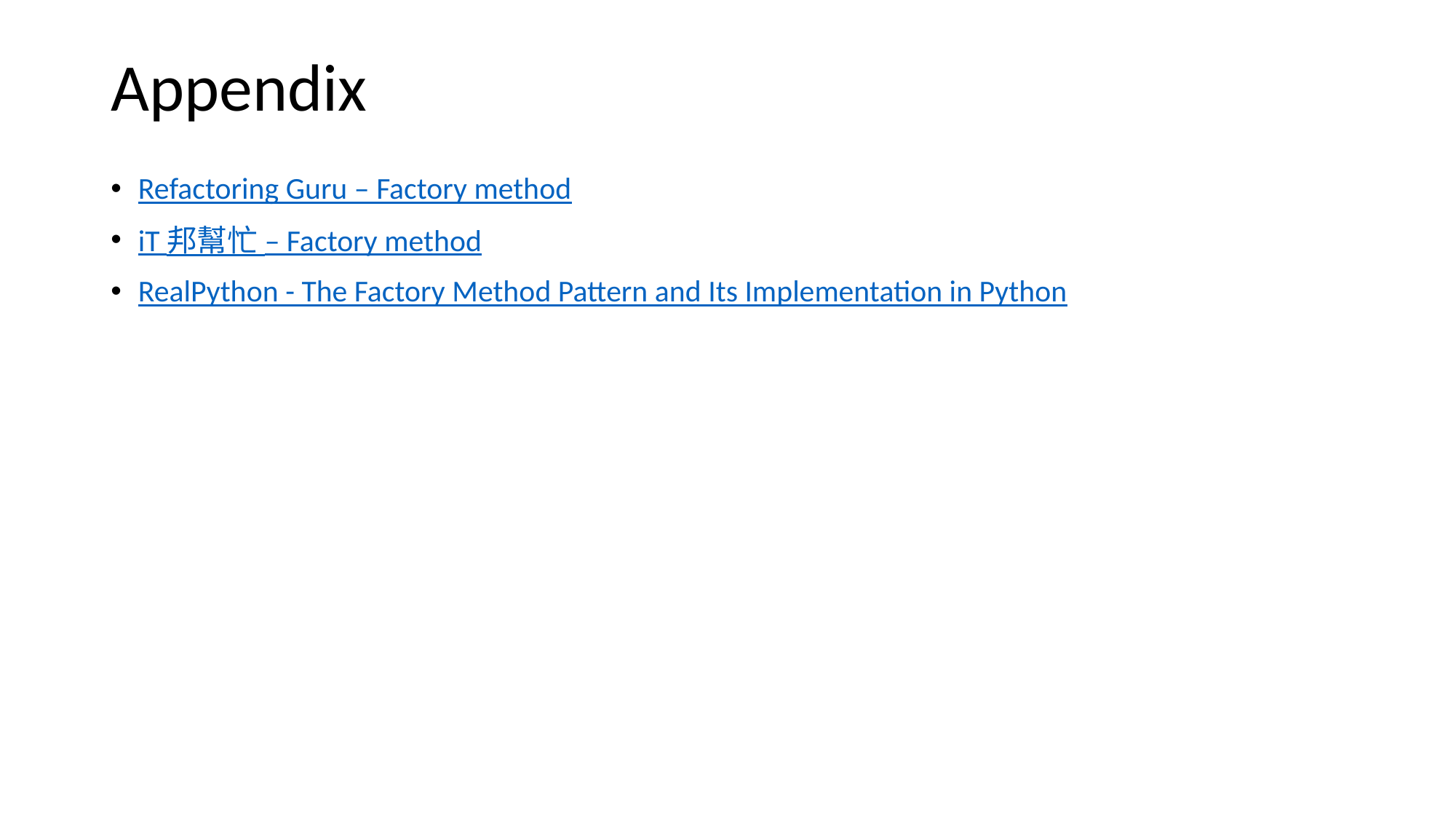

# Appendix
Refactoring Guru – Factory method
iT 邦幫忙 – Factory method
RealPython - The Factory Method Pattern and Its Implementation in Python